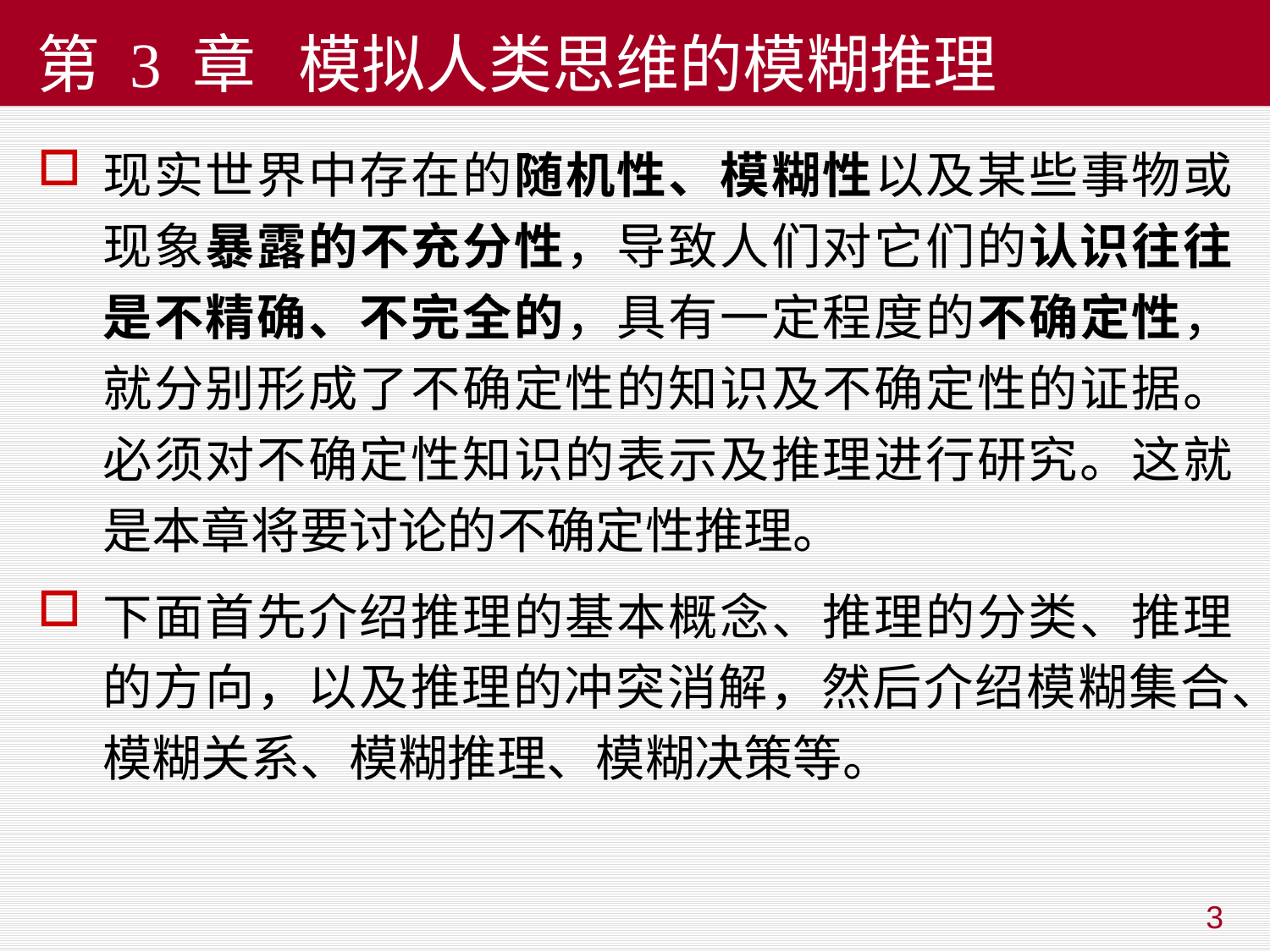

第 3 章   模拟人类思维的模糊推理
现实世界中存在的随机性、模糊性以及某些事物或现象暴露的不充分性，导致人们对它们的认识往往是不精确、不完全的，具有一定程度的不确定性，就分别形成了不确定性的知识及不确定性的证据。必须对不确定性知识的表示及推理进行研究。这就是本章将要讨论的不确定性推理。
下面首先介绍推理的基本概念、推理的分类、推理的方向，以及推理的冲突消解，然后介绍模糊集合、模糊关系、模糊推理、模糊决策等。
3